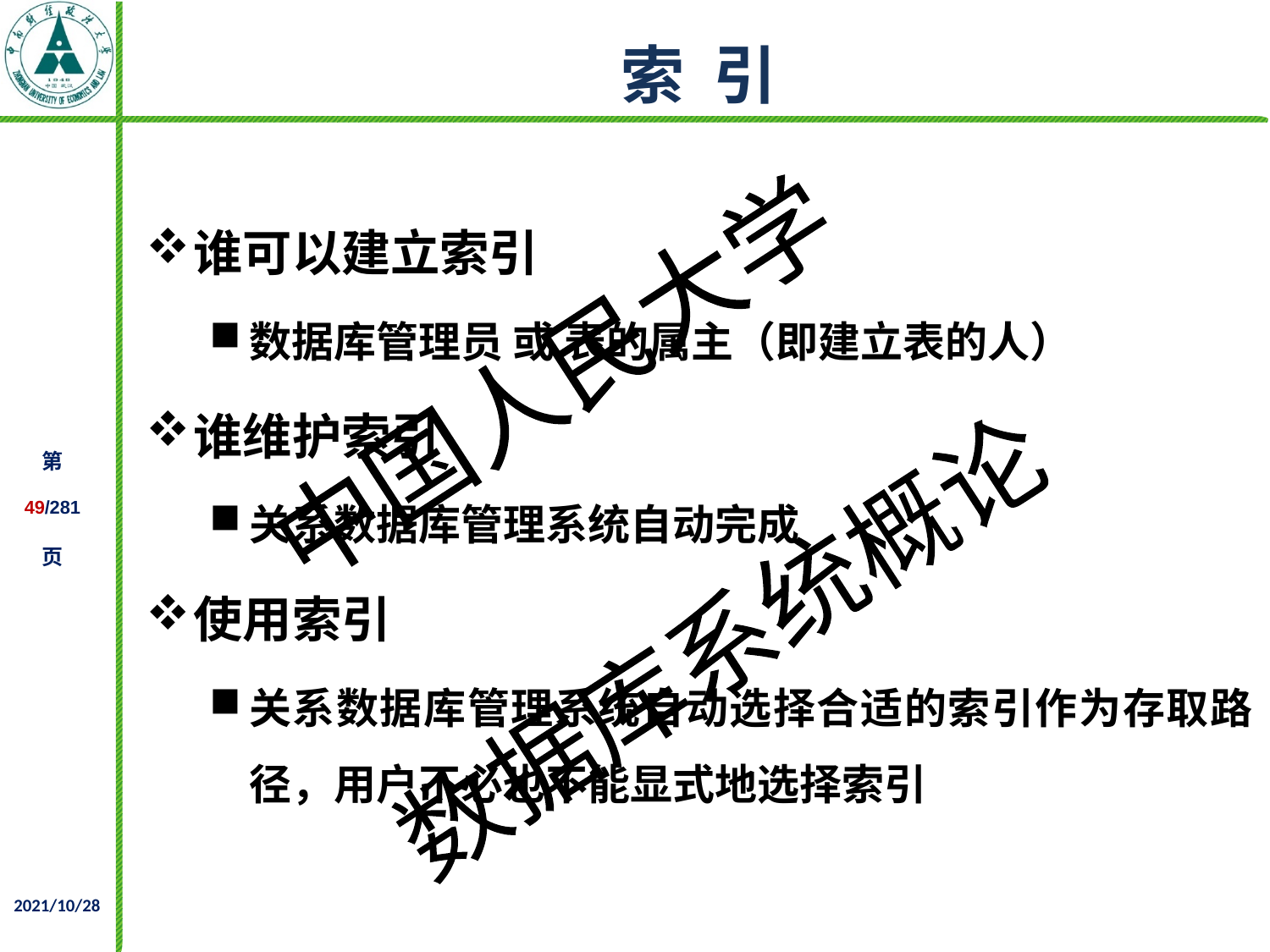

# 索  引
谁可以建立索引
数据库管理员 或 表的属主（即建立表的人）
谁维护索引
关系数据库管理系统自动完成
使用索引
关系数据库管理系统自动选择合适的索引作为存取路径，用户不必也不能显式地选择索引

2021/10/28